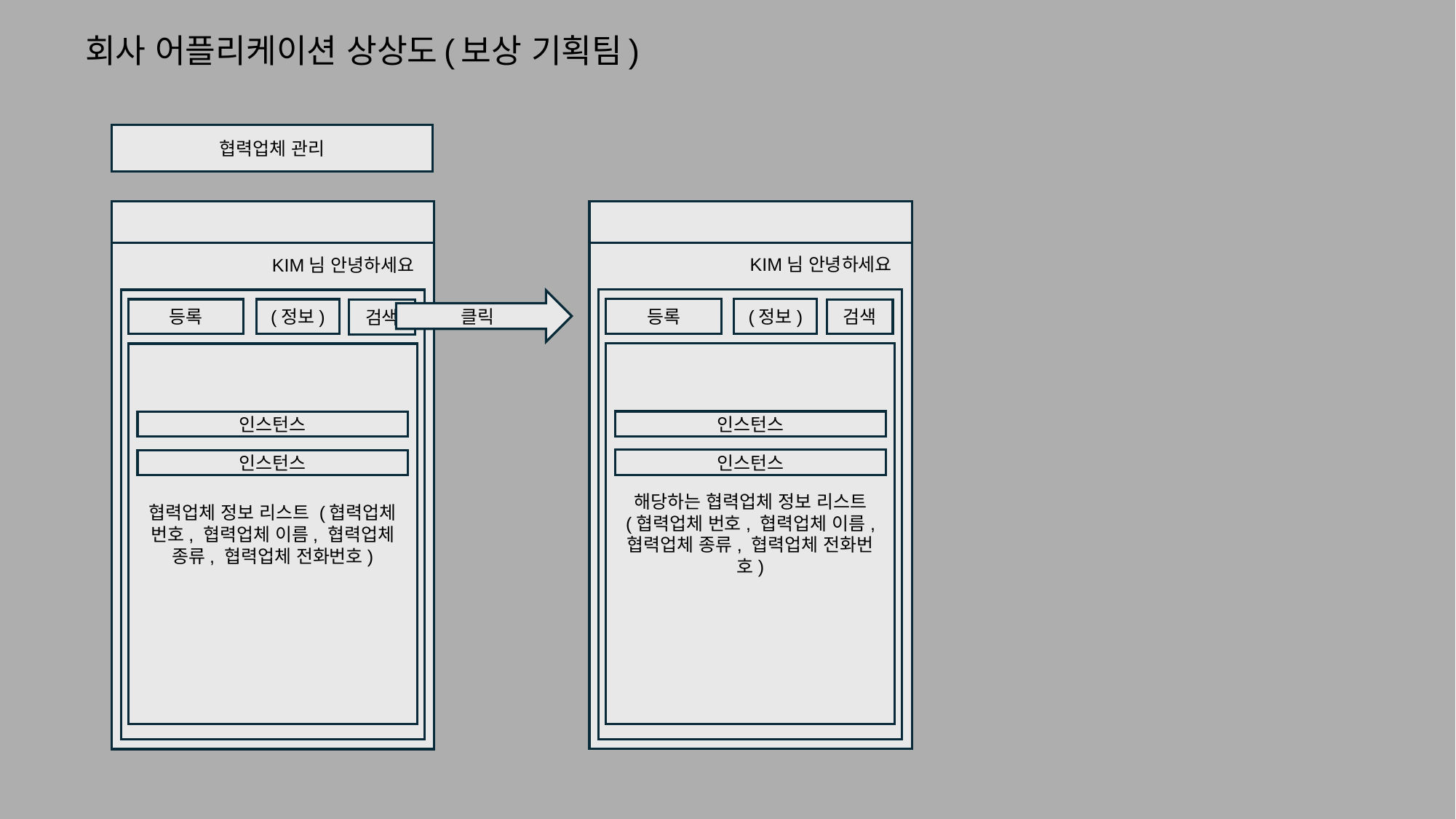

회사 어플리케이션 상상도(보상 기획팀)
협력업체 관리

KIM님 안녕하세요
KIM님 안녕하세요

클릭
등록
(정보)
등록
(정보)
검색
검색
해당하는 협력업체 정보 리스트 (협력업체 번호, 협력업체 이름, 협력업체 종류, 협력업체 전화번호)
협력업체 정보 리스트 (협력업체 번호, 협력업체 이름, 협력업체 종류, 협력업체 전화번호)
인스턴스
인스턴스
인스턴스
인스턴스